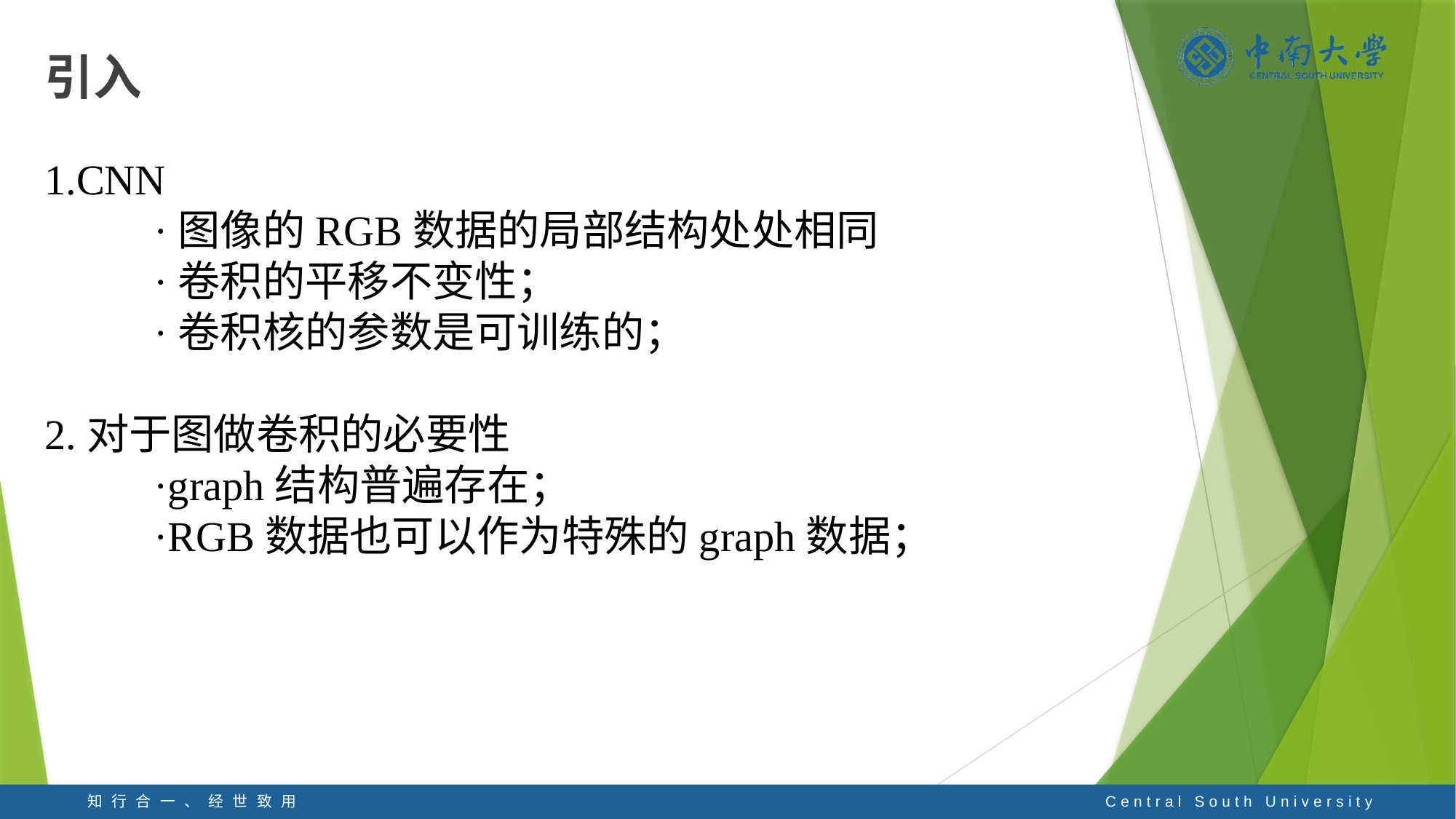

引入
1.CNN
	·图像的RGB数据的局部结构处处相同
	·卷积的平移不变性；
	·卷积核的参数是可训练的；

2.对于图做卷积的必要性
	·graph结构普遍存在；
	·RGB数据也可以作为特殊的graph数据；